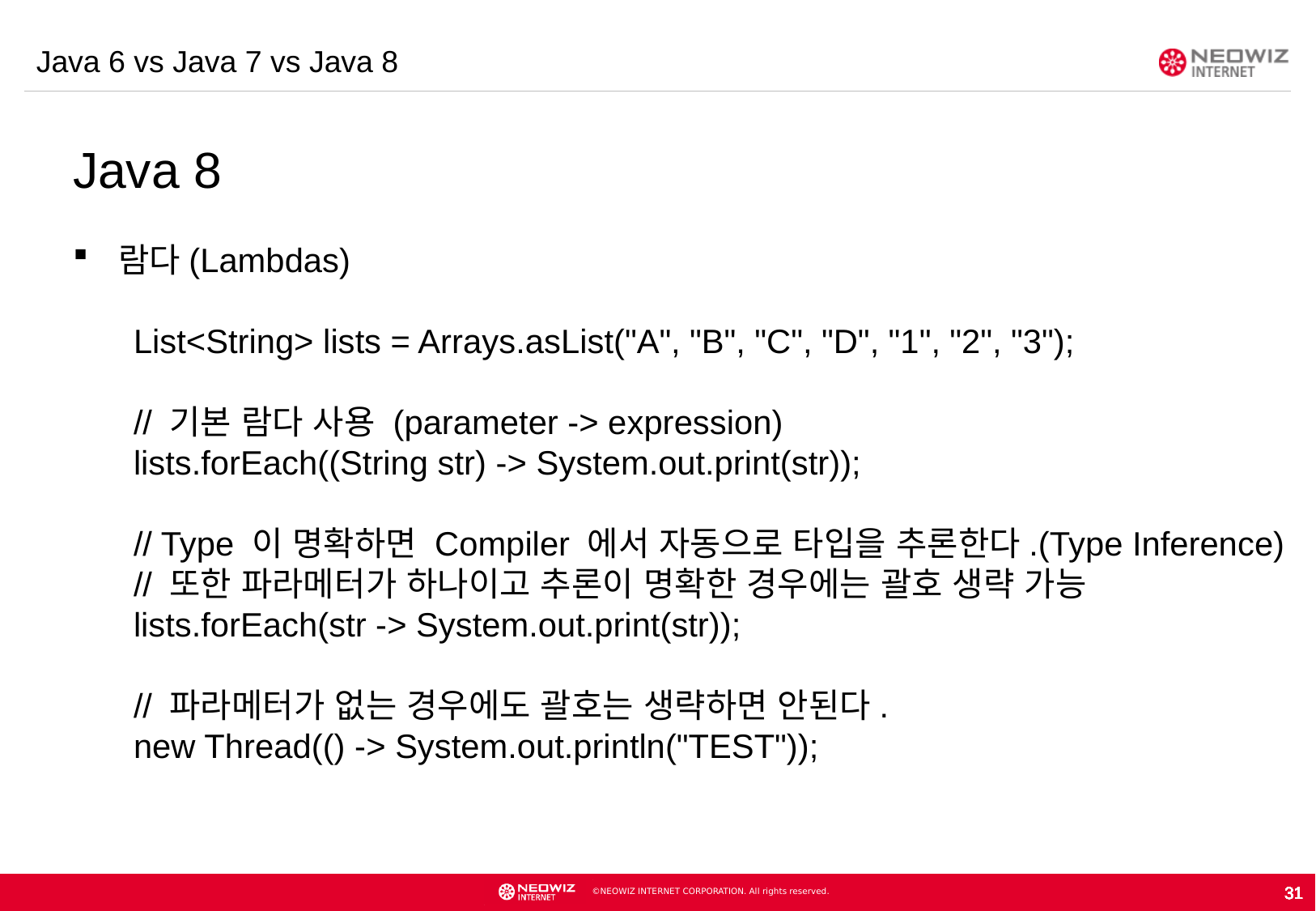

Java 6 vs Java 7 vs Java 8

Java 8

람다(Lambdas)

List<String> lists = Arrays.asList("A", "B", "C", "D", "1", "2", "3");

// 기본 람다 사용 (parameter -> expression)
lists.forEach((String str) -> System.out.print(str));

// Type 이 명확하면 Compiler 에서 자동으로 타입을 추론한다.(Type Inference)
// 또한 파라메터가 하나이고 추론이 명확한 경우에는 괄호 생략 가능
lists.forEach(str -> System.out.print(str));

// 파라메터가 없는 경우에도 괄호는 생략하면 안된다.
new Thread(() -> System.out.println("TEST"));

31
31
31
31
31
31
31
31
31
31
31
31
31
31
31
31
31